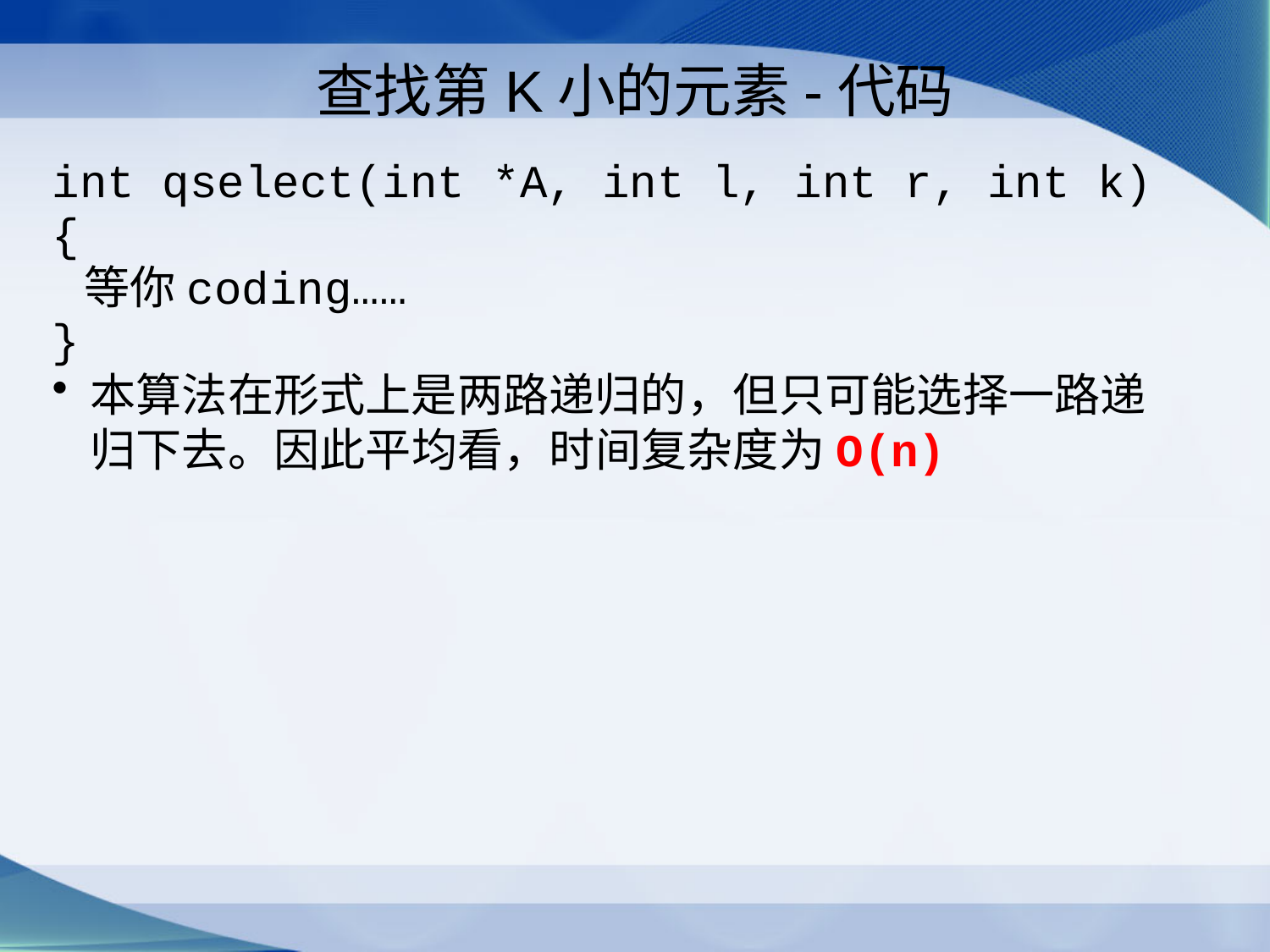

# 查找第K小的元素-代码
int qselect(int *A, int l, int r, int k)
{
  等你coding……
}
本算法在形式上是两路递归的，但只可能选择一路递归下去。因此平均看，时间复杂度为O(n)